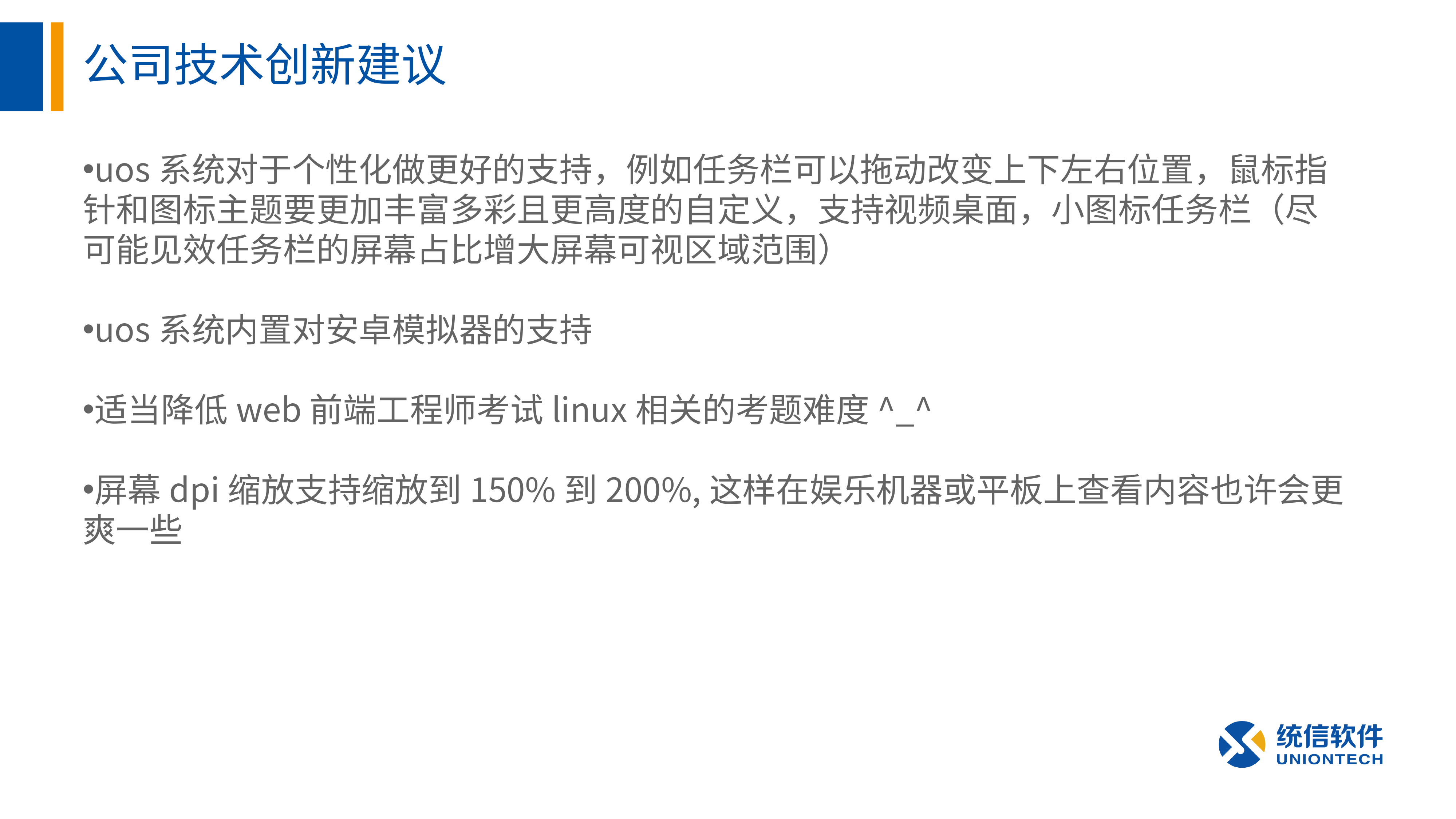

# 公司技术创新建议
uos系统对于个性化做更好的支持，例如任务栏可以拖动改变上下左右位置，鼠标指针和图标主题要更加丰富多彩且更高度的自定义，支持视频桌面，小图标任务栏（尽可能见效任务栏的屏幕占比增大屏幕可视区域范围）
uos系统内置对安卓模拟器的支持
适当降低web前端工程师考试linux相关的考题难度^_^
屏幕dpi缩放支持缩放到150%到200%,这样在娱乐机器或平板上查看内容也许会更爽一些